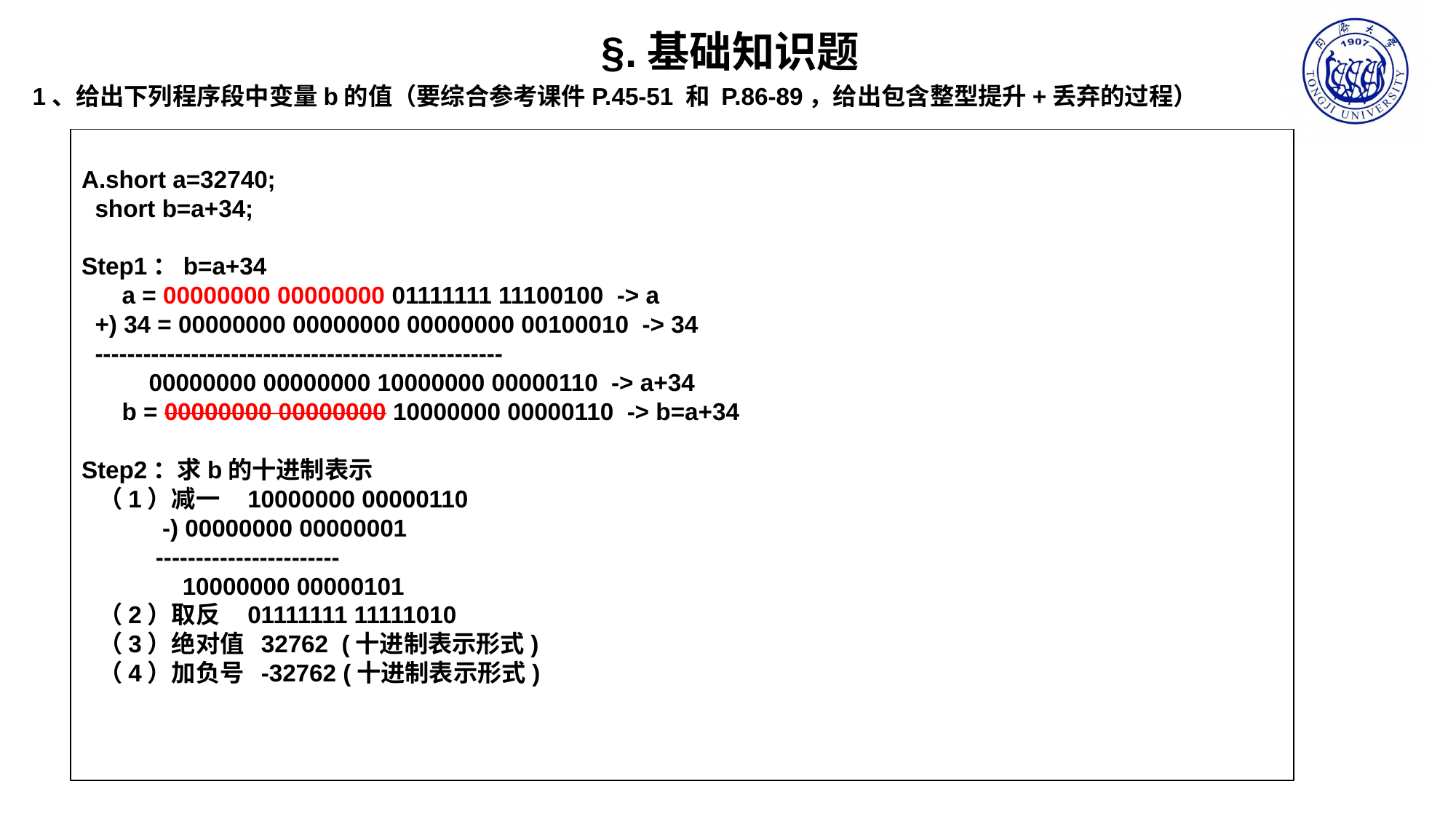

§.基础知识题
1、给出下列程序段中变量b的值（要综合参考课件P.45-51 和 P.86-89，给出包含整型提升+丢弃的过程）

A.short a=32740;
  short b=a+34;

Step1：b=a+34
      a = 00000000 00000000 01111111 11100100  -> a
  +) 34 = 00000000 00000000 00000000 00100010  -> 34
  ---------------------------------------------------
          00000000 00000000 10000000 00000110  -> a+34
      b = 00000000 00000000 10000000 00000110  -> b=a+34

Step2：求b的十进制表示
  （1）减一    10000000 00000110
            -) 00000000 00000001
           -----------------------
               10000000 00000101
  （2）取反    01111111 11111010
  （3）绝对值  32762  (十进制表示形式)
  （4）加负号  -32762 (十进制表示形式)